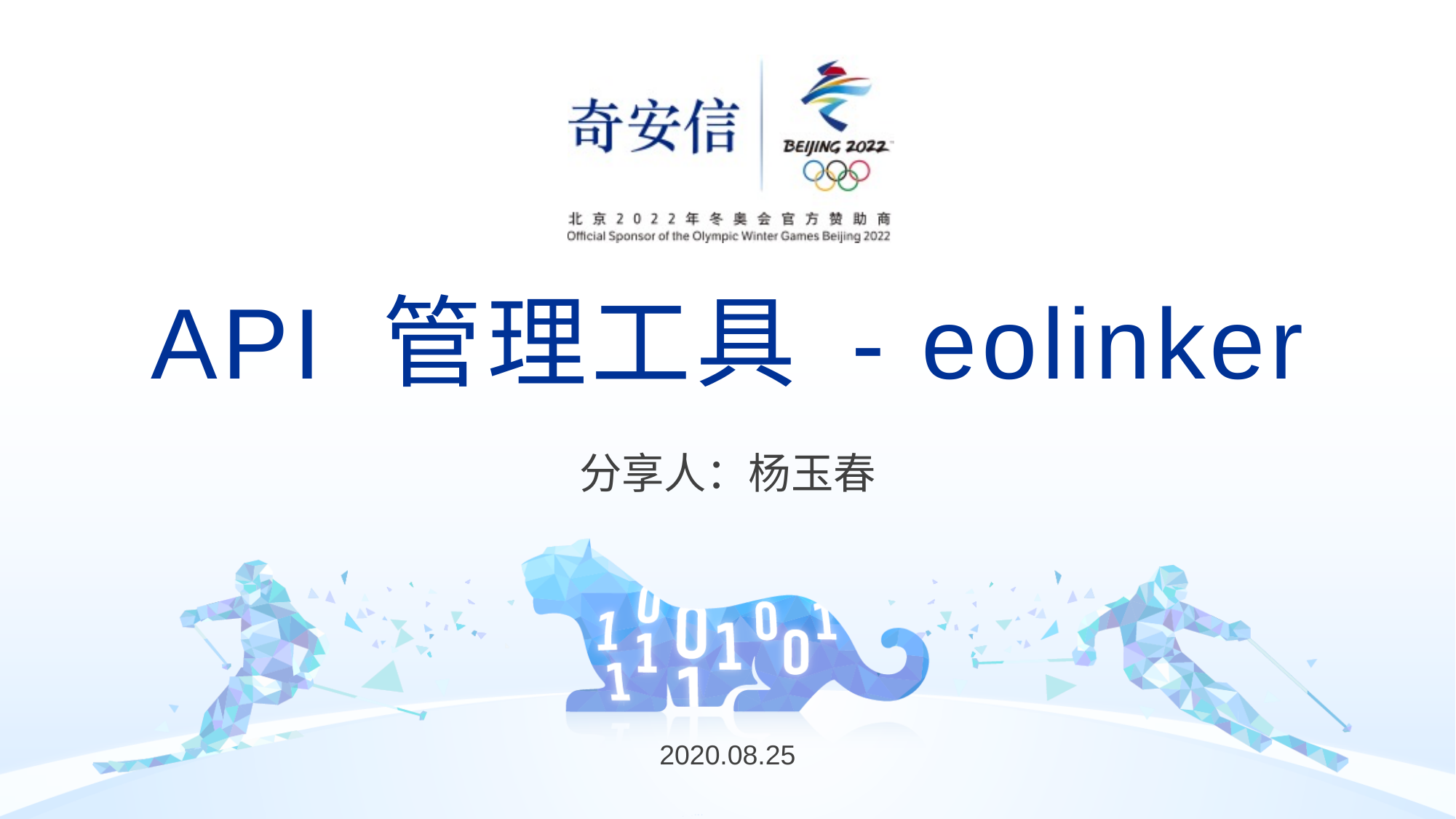

# API 管理工具 - eolinker
分享人：杨玉春
2020.08.25